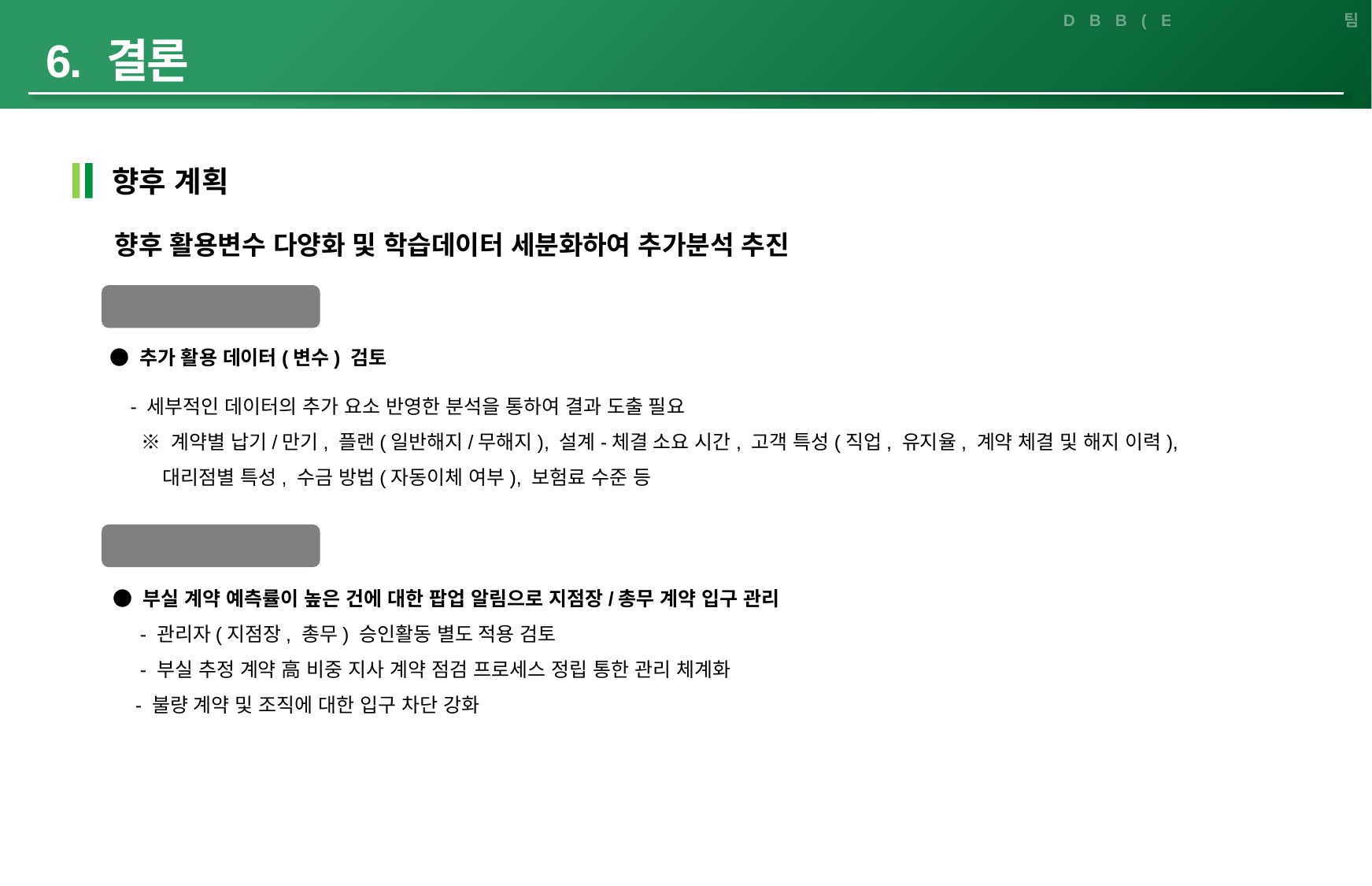

DBB(Expert)3팀
6. 결론
향후 계획

향후 활용변수 다양화 및 학습데이터 세분화하여 추가분석 추진
고도화 계획
● 추가 활용 데이터(변수) 검토
- 세부적인 데이터의 추가 요소 반영한 분석을 통하여 결과 도출 필요
  ※ 계약별 납기/만기, 플랜(일반해지/무해지), 설계-체결 소요 시간, 고객 특성(직업, 유지율, 계약 체결 및 해지 이력),
     대리점별 특성, 수금 방법(자동이체 여부), 보험료 수준 등

업무적용 계획
● 부실 계약 예측률이 높은 건에 대한 팝업 알림으로 지점장/총무 계약 입구 관리
    - 관리자(지점장, 총무) 승인활동 별도 적용 검토
    - 부실 추정 계약 高 비중 지사 계약 점검 프로세스 정립 통한 관리 체계화
    - 불량 계약 및 조직에 대한 입구 차단 강화